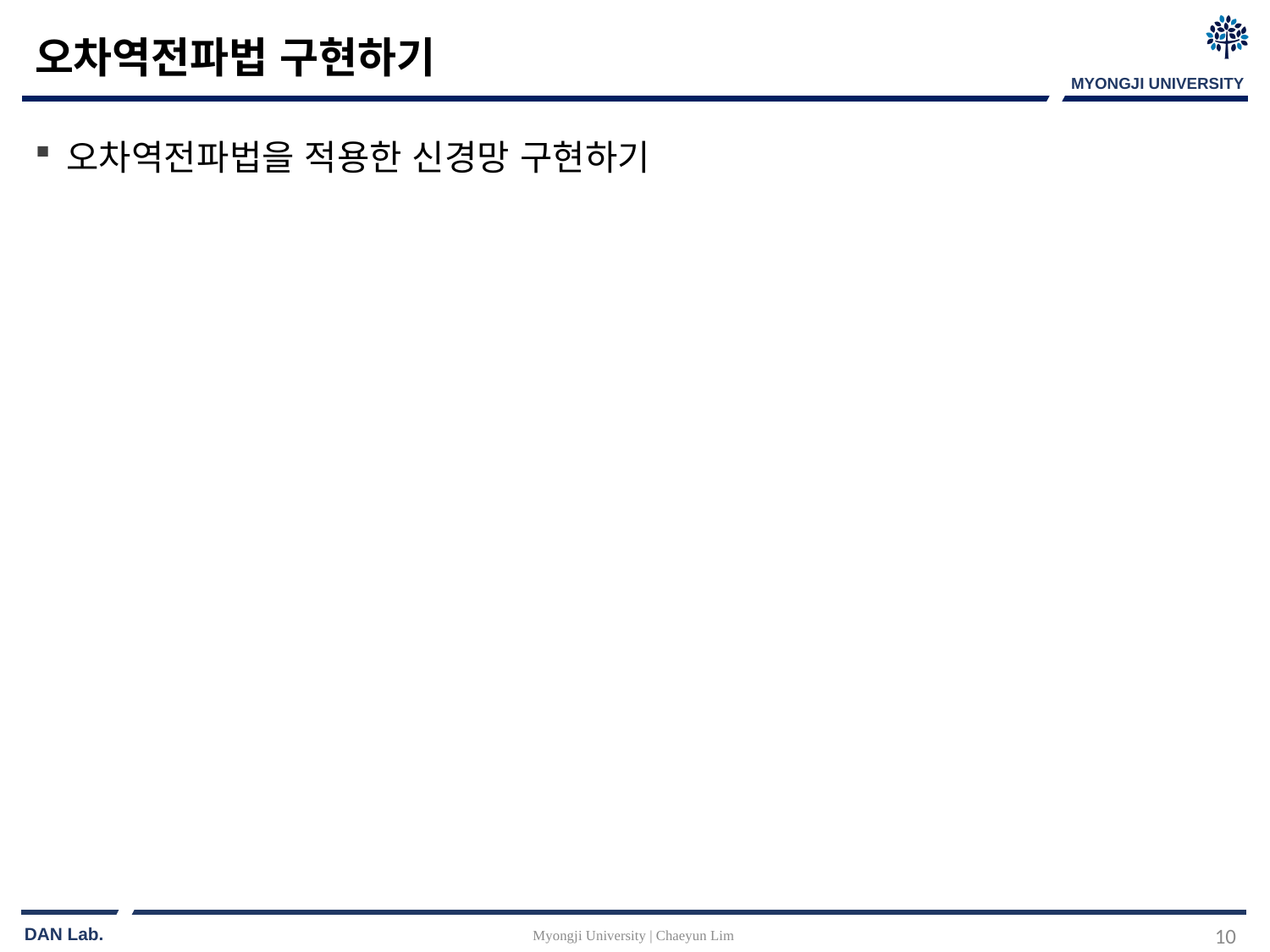

# 오차역전파법 구현하기
오차역전파법을 적용한 신경망 구현하기
Myongji University | Chaeyun Lim
10